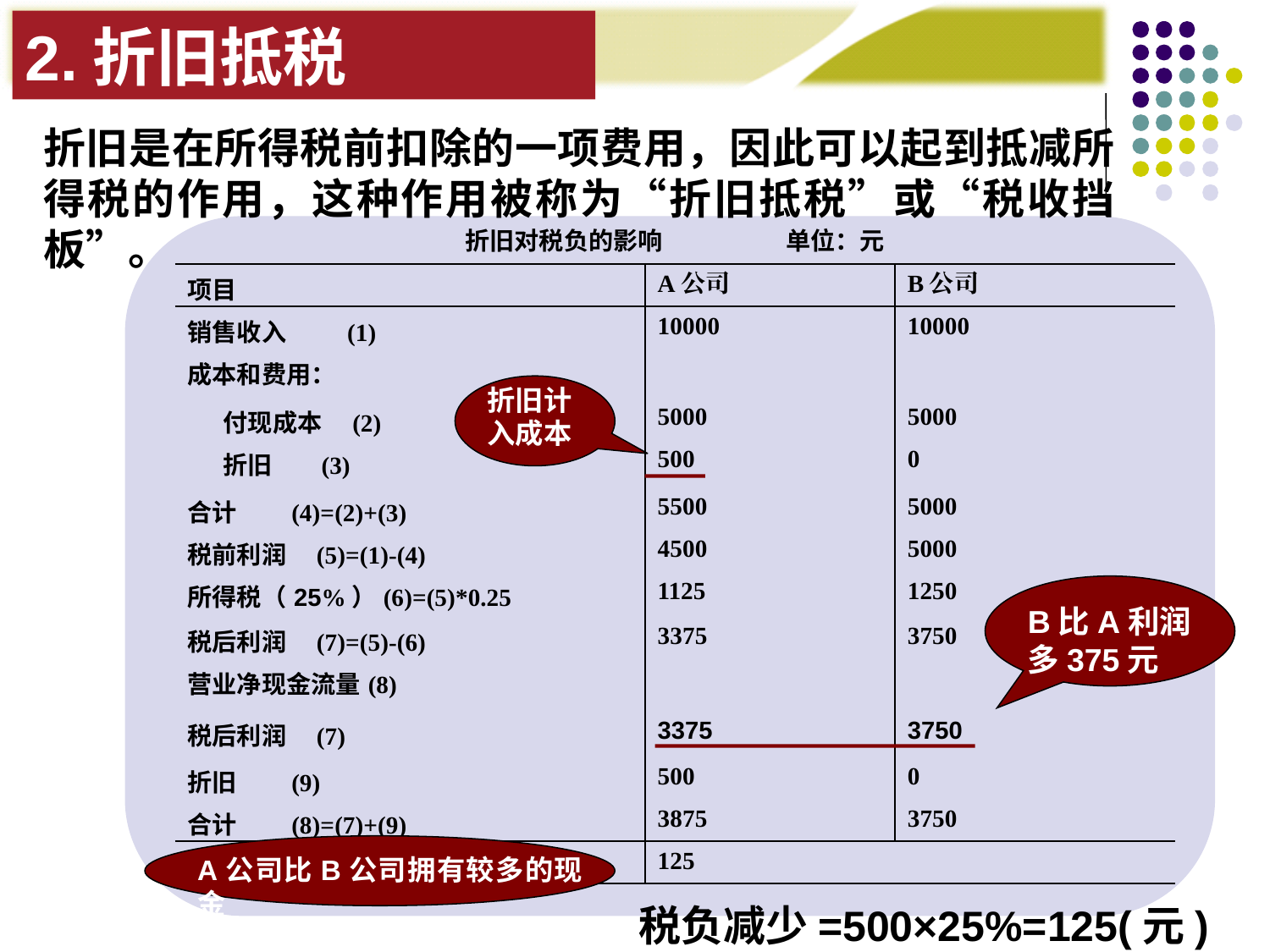

2.折旧抵税
折旧是在所得税前扣除的一项费用，因此可以起到抵减所得税的作用，这种作用被称为“折旧抵税”或“税收挡板”。
| 折旧对税负的影响 单位：元 |  |  |
| --- | --- | --- |
| 项目 | A公司 | B公司 |
| 销售收入 (1) | 10000 | 10000 |
| 成本和费用： |  |  |
| 付现成本 (2) | 5000 | 5000 |
| 折旧 (3) | 500 | 0 |
| 合计 (4)=(2)+(3) | 5500 | 5000 |
| 税前利润 (5)=(1)-(4) | 4500 | 5000 |
| 所得税（25%）(6)=(5)\*0.25 | 1125 | 1250 |
| 税后利润 (7)=(5)-(6) | 3375 | 3750 |
| 营业净现金流量(8) |  |  |
| 税后利润 (7) | 3375 | 3750 |
| 折旧 (9) | 500 | 0 |
| 合计 (8)=(7)+(9) | 3875 | 3750 |
| A公司比B公司拥有较多的现金 | 125 |  |

折旧计入成本

B比A利润多375元

A公司比B公司拥有较多的现金
税负减少=500×25%=125(元)